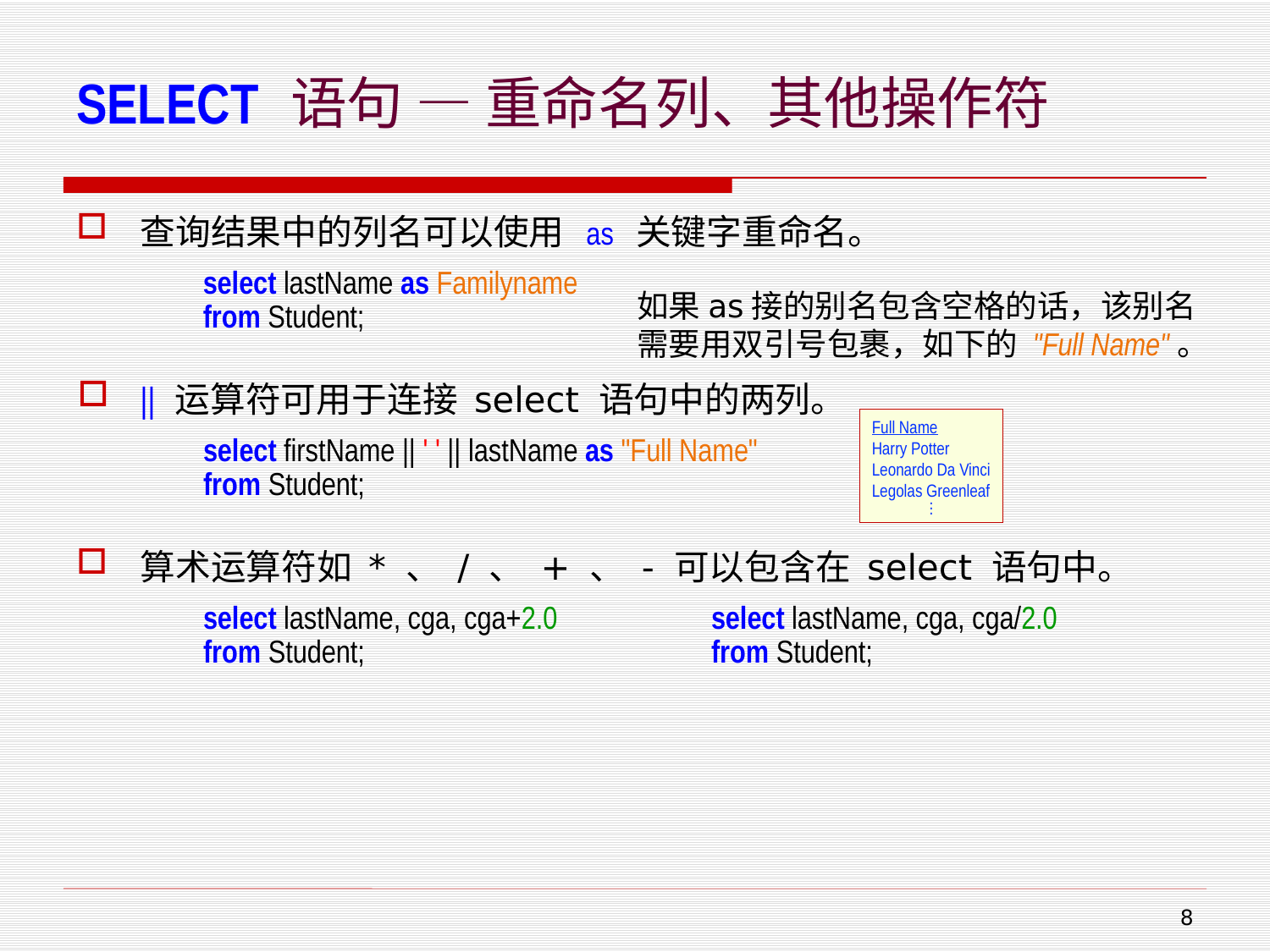

# SELECT 语句 — 重命名列、其他操作符
查询结果中的列名可以使用  as  关键字重命名。
select lastName as Familyname
from Student;
|| 运算符可用于连接 select 语句中的两列。
select firstName || ' ' || lastName as "Full Name"
from Student;
算术运算符如 * 、 / 、 + 、 - 可以包含在 select 语句中。
select lastName, cga, cga+2.0	select lastName, cga, cga/2.0
from Student;	from Student;
如果as接的别名包含空格的话，该别名需要用双引号包裹，如下的 "Full Name"。
Full Name
Harry Potter
Leonardo Da Vinci
Legolas Greenleaf
.
.
.
8